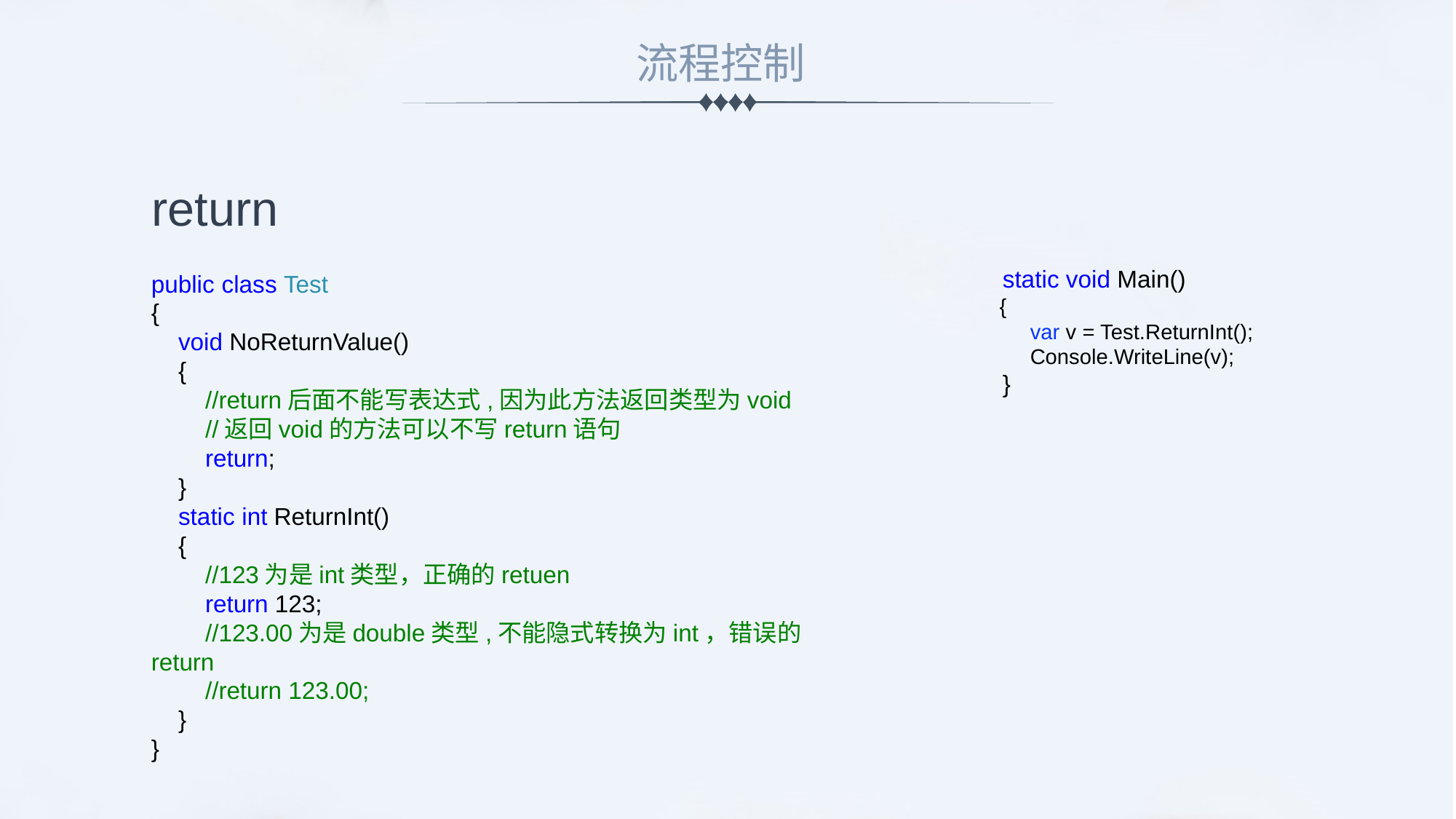

return
    static void Main()
    {
var v = Test.ReturnInt();
Console.WriteLine(v);
    }
public class Test
{
    void NoReturnValue()
    {
        //return后面不能写表达式,因为此方法返回类型为void
        //返回void的方法可以不写return语句
        return;
    }
    static int ReturnInt()
    {
        //123为是int类型，正确的retuen
        return 123;
        //123.00为是double类型,不能隐式转换为int，错误的return
        //return 123.00;
    }
}